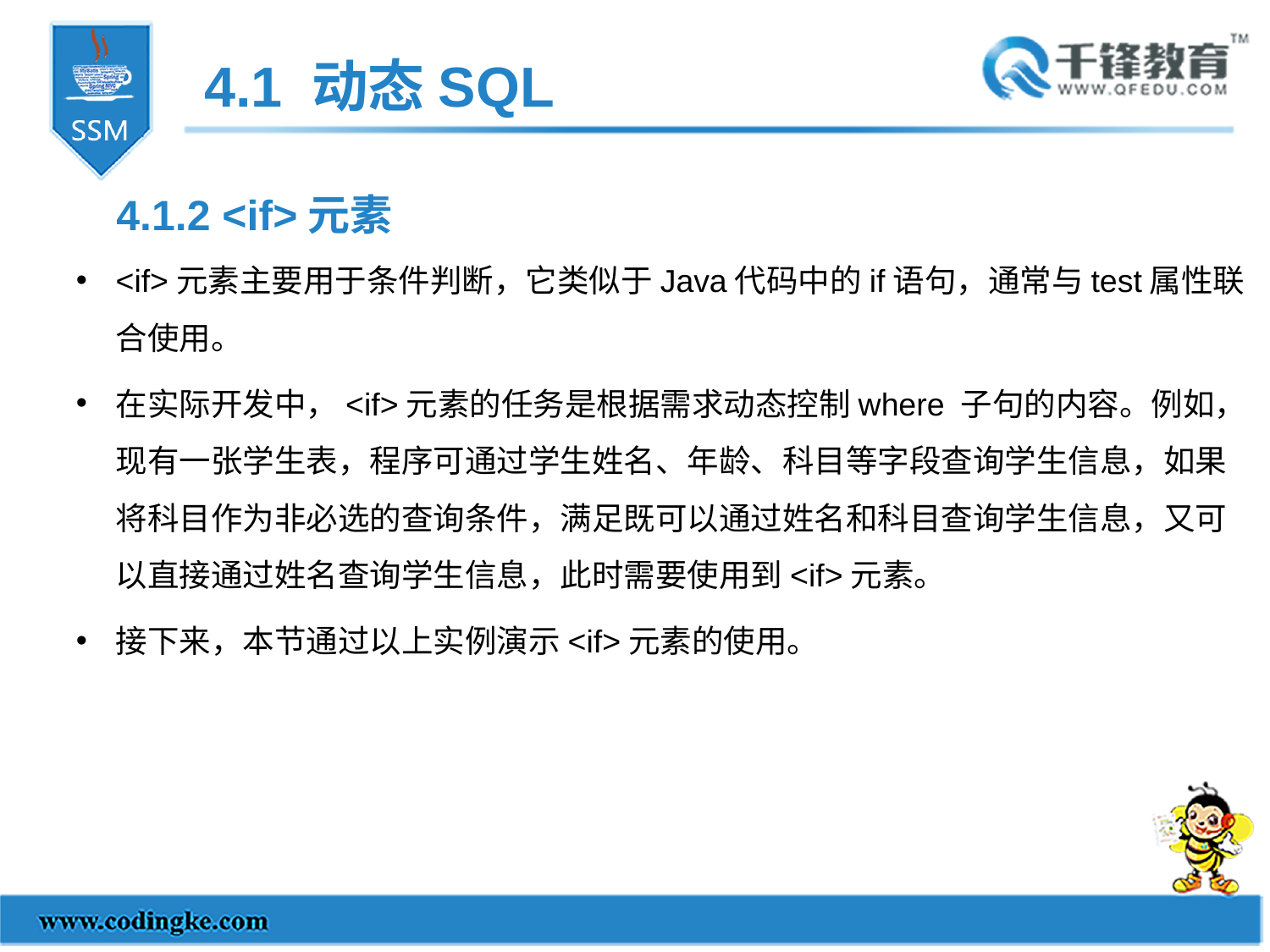

4.1 动态SQL
4.1.2 <if>元素
<if>元素主要用于条件判断，它类似于Java代码中的if语句，通常与test属性联合使用。
在实际开发中，<if>元素的任务是根据需求动态控制where 子句的内容。例如，现有一张学生表，程序可通过学生姓名、年龄、科目等字段查询学生信息，如果将科目作为非必选的查询条件，满足既可以通过姓名和科目查询学生信息，又可以直接通过姓名查询学生信息，此时需要使用到<if>元素。
接下来，本节通过以上实例演示<if>元素的使用。